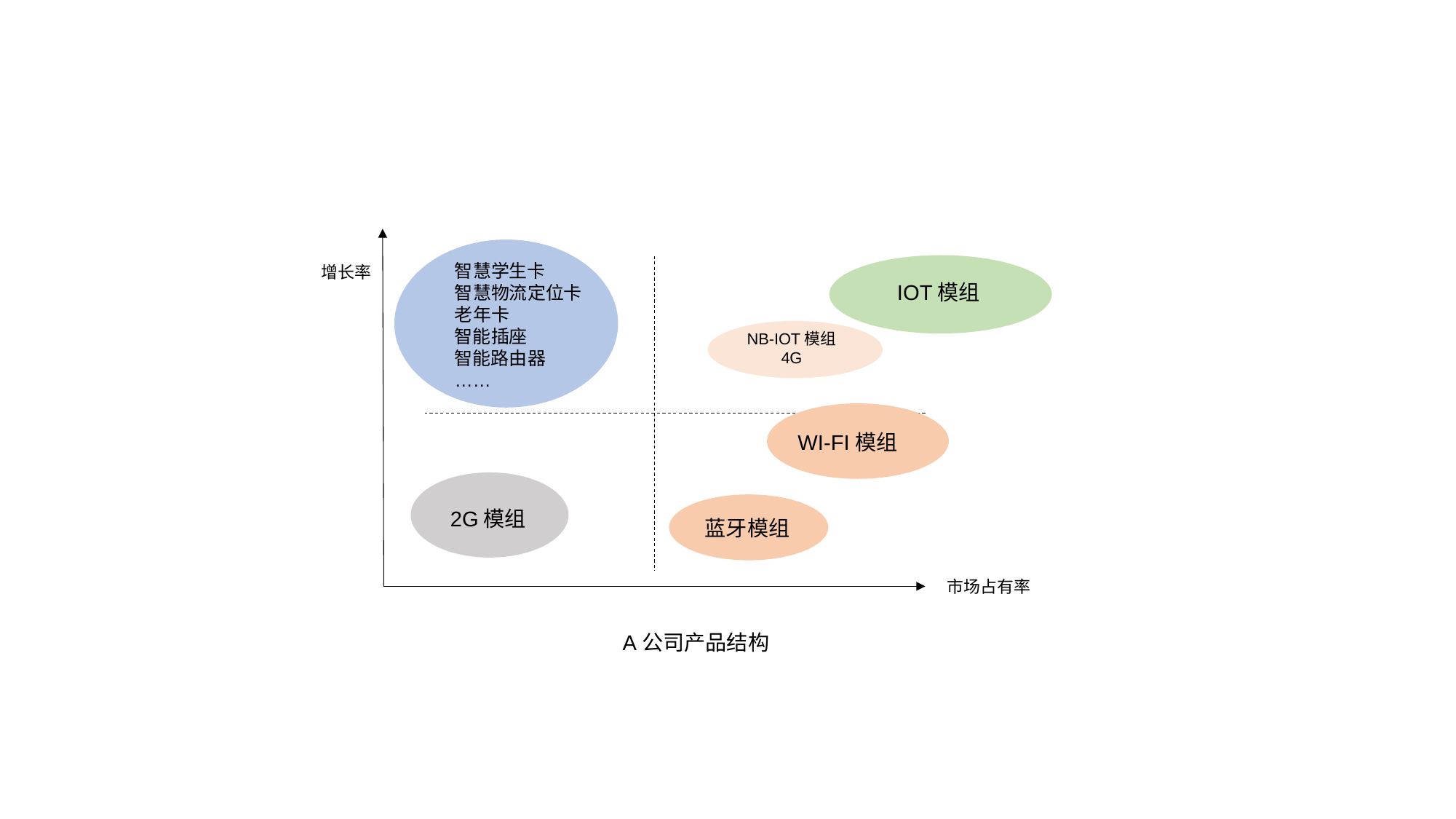

智慧学生卡
智慧物流定位卡
老年卡
智能插座
智能路由器
……

IOT模组
增长率

NB-IOT模组
4G

WI-FI模组

蓝牙模组
2G模组
市场占有率
A公司产品结构